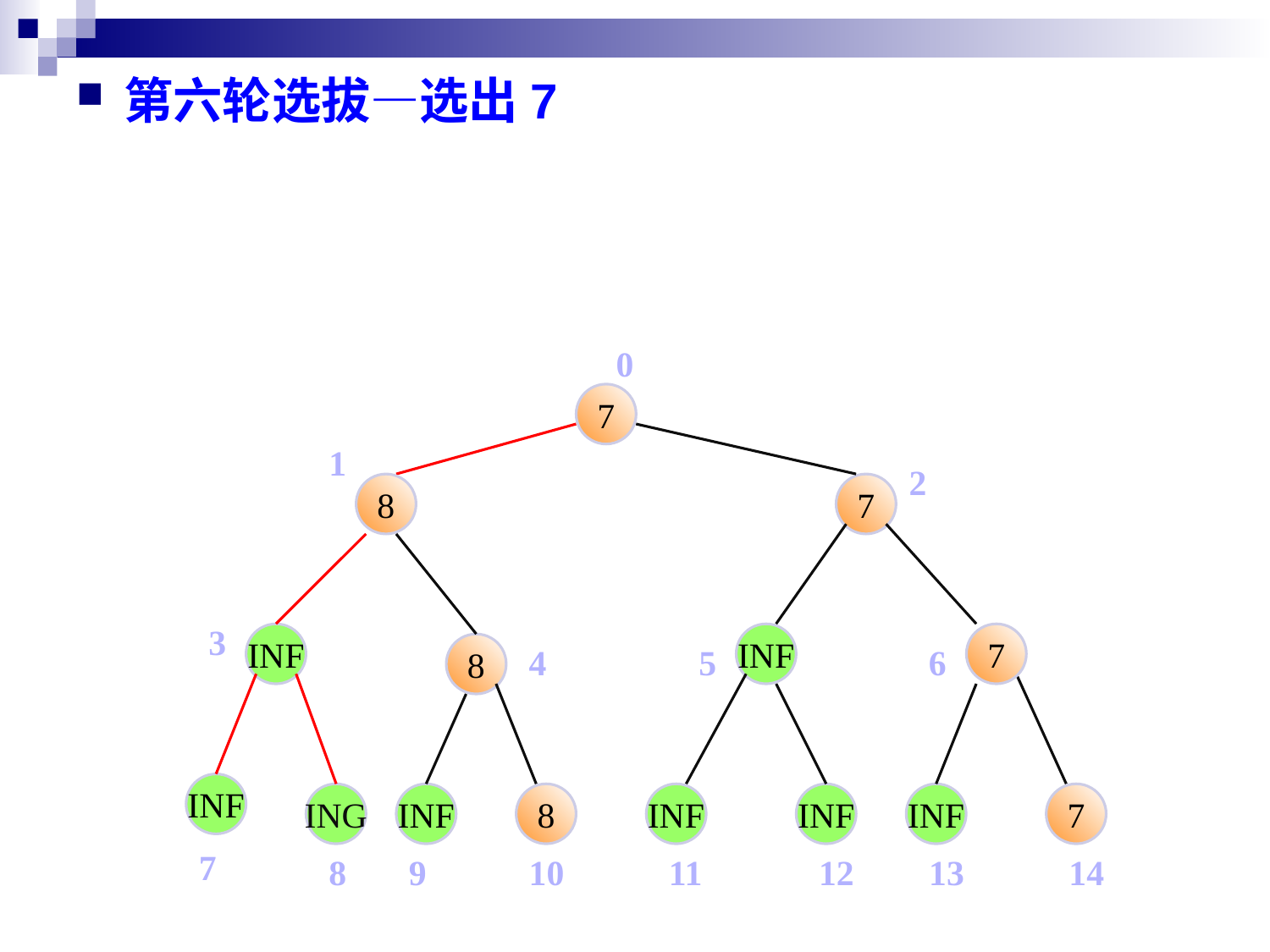

第六轮选拔—选出7

0
7

8
7

INF
INF
7
8

INF
ING
INF
8
INF
INF
INF
7
1
2
3
4
5
6
7
8
9
10
11
12
13
14